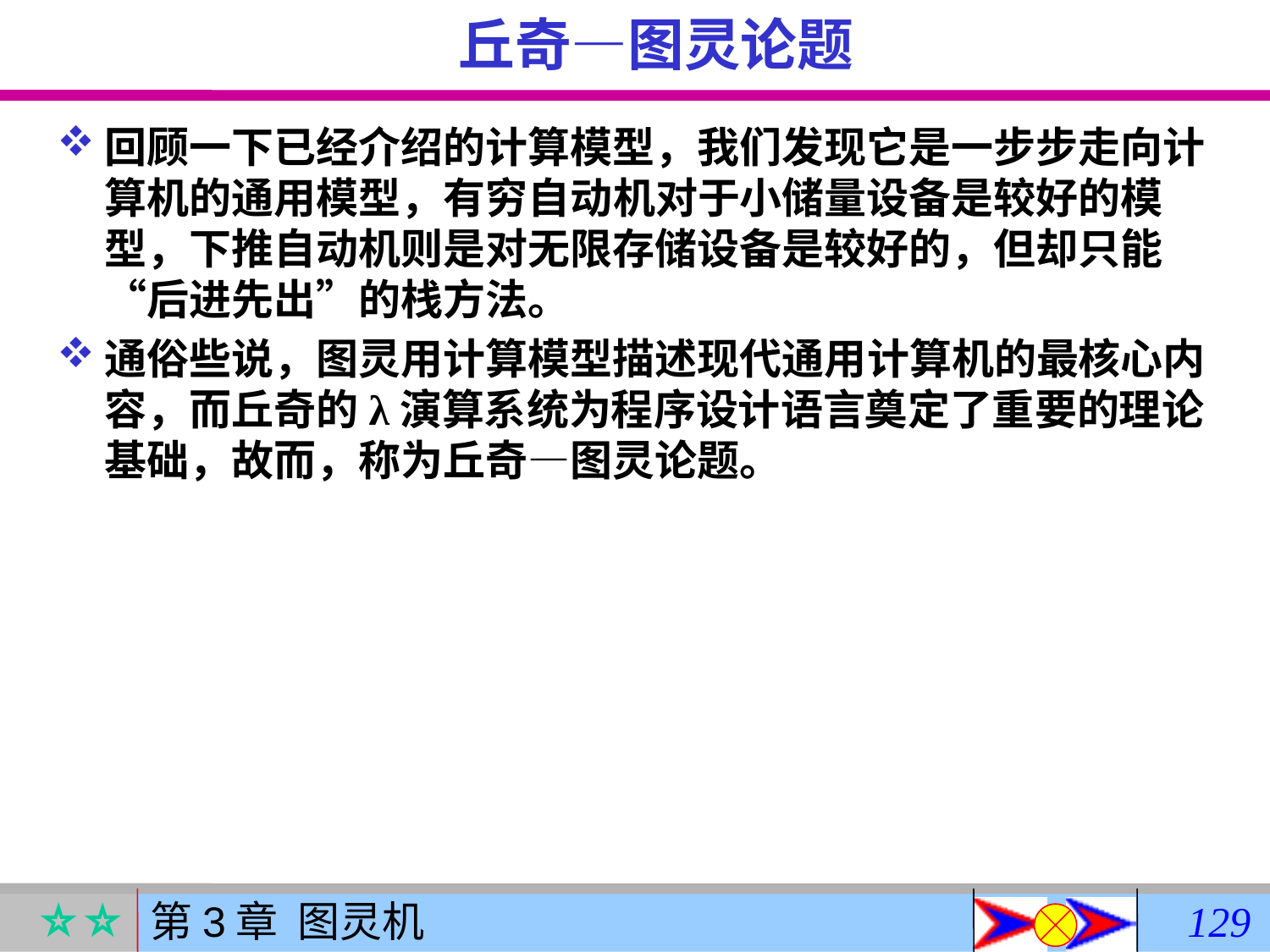

丘奇—图灵论题
回顾一下已经介绍的计算模型，我们发现它是一步步走向计算机的通用模型，有穷自动机对于小储量设备是较好的模型，下推自动机则是对无限存储设备是较好的，但却只能“后进先出”的栈方法。
通俗些说，图灵用计算模型描述现代通用计算机的最核心内容，而丘奇的λ演算系统为程序设计语言奠定了重要的理论基础，故而，称为丘奇—图灵论题。